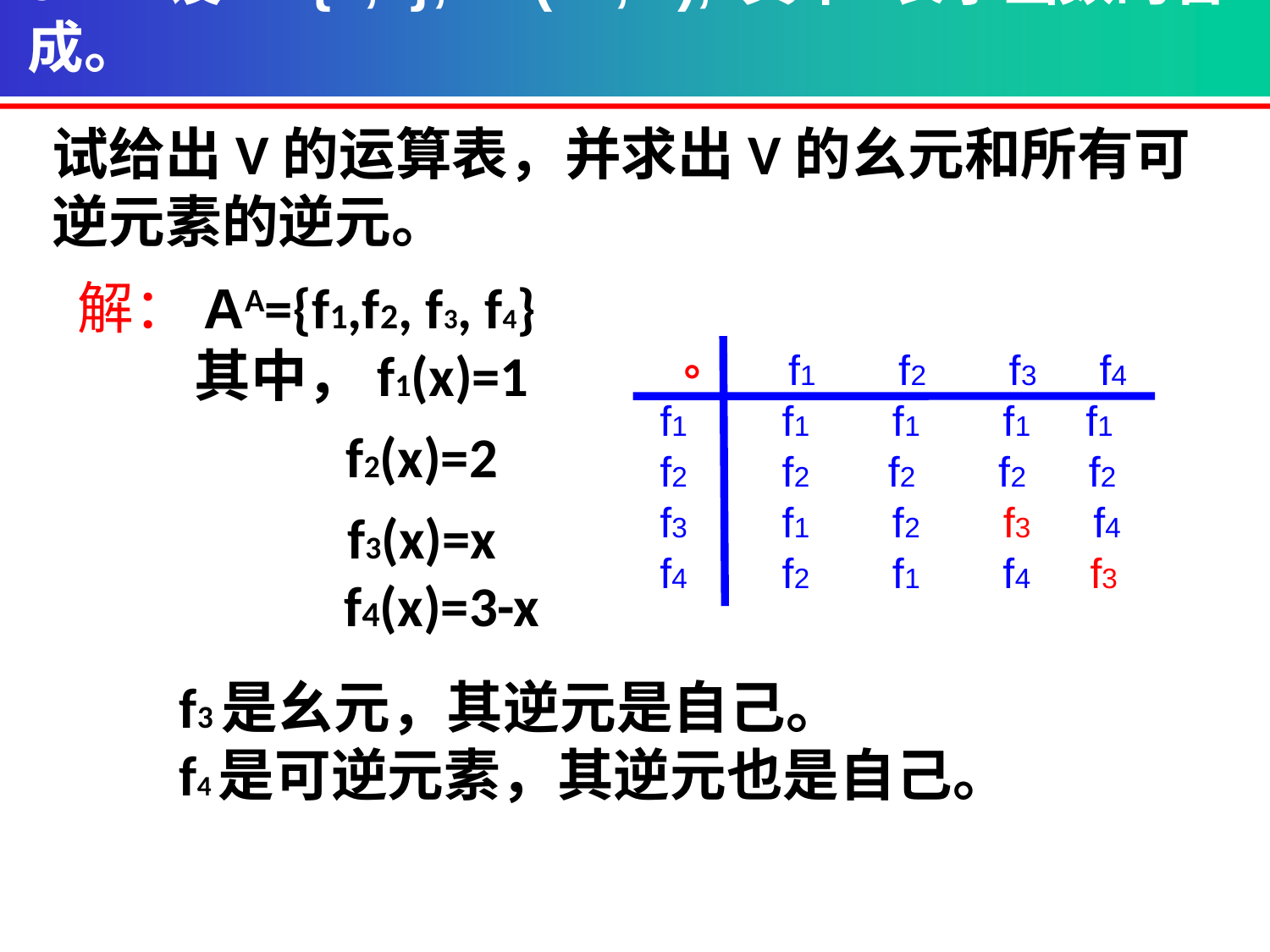

9.17 设A={1,2}, V=(AA, ∘), 其中∘表示函数的合成。
试给出V的运算表，并求出V的幺元和所有可逆元素的逆元。
解：AA={f1,f2, f3, f4}
        其中，f1(x)=1
         f2(x)=2
         f3(x)=x
                     f4(x)=3-x

  ∘       f1       f2       f3        f4
f1        f1       f1       f1       f1
f2        f2          f2       f2        f2
f3        f1       f2       f3        f4
f4        f2       f1       f4     f3

f3是幺元，其逆元是自己。
f4是可逆元素，其逆元也是自己。